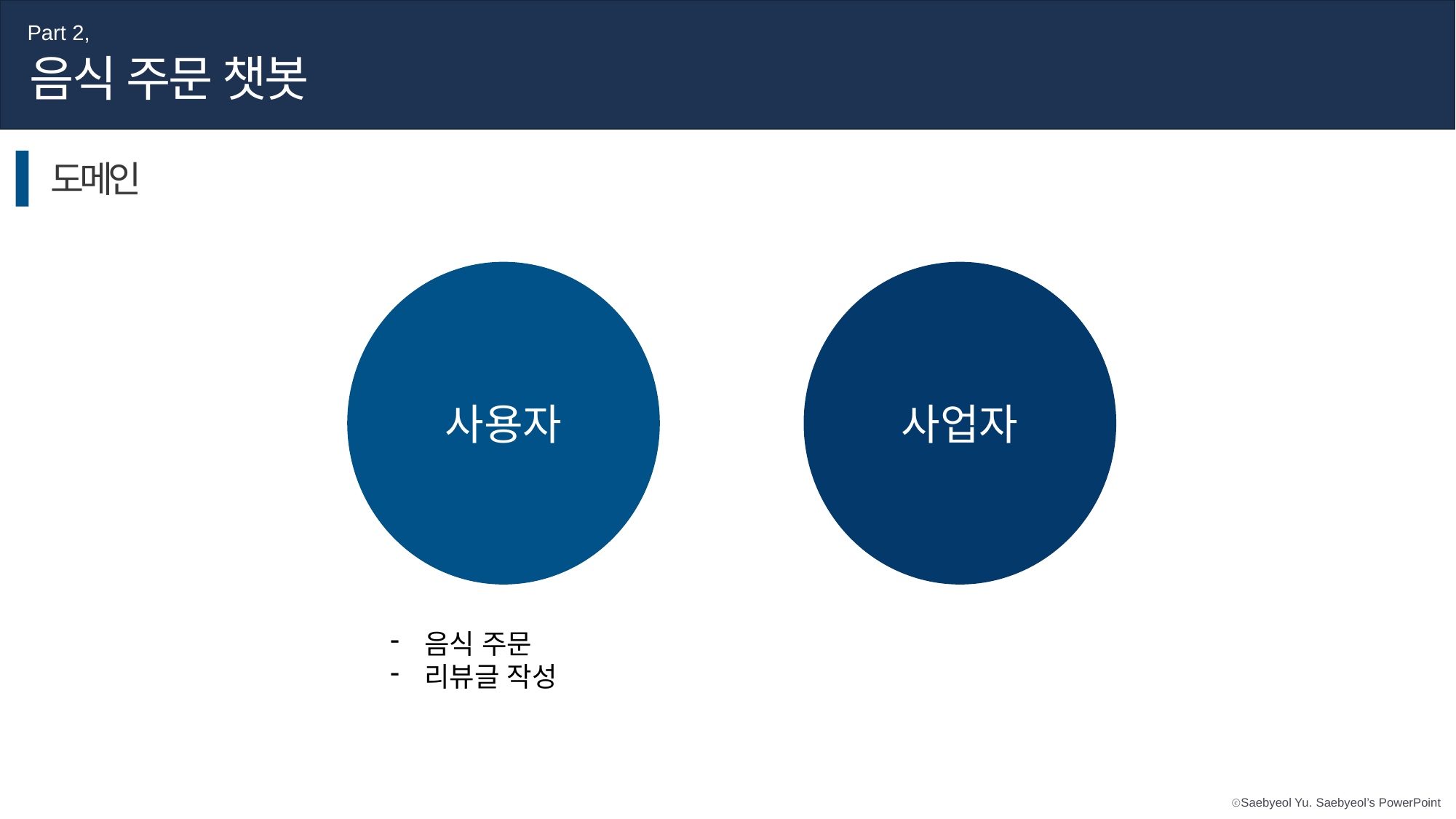

Part 2,
음식 주문 챗봇

도메인
사용자
사업자
음식 주문
리뷰글 작성